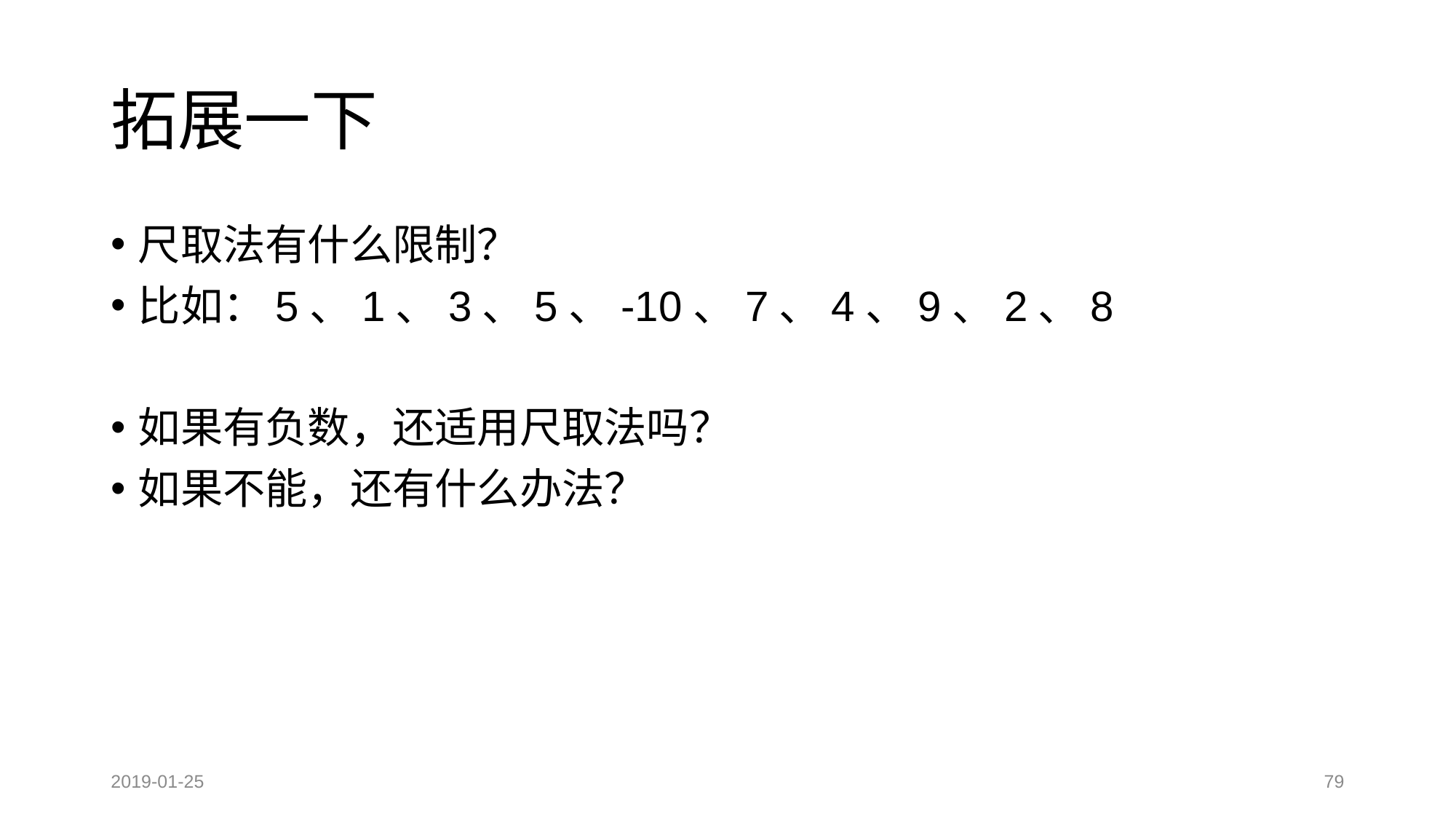

# 拓展一下
尺取法有什么限制？
比如：5、1、3、5、-10、7、4、9、2、8

如果有负数，还适用尺取法吗？
如果不能，还有什么办法？
2019-01-25
79